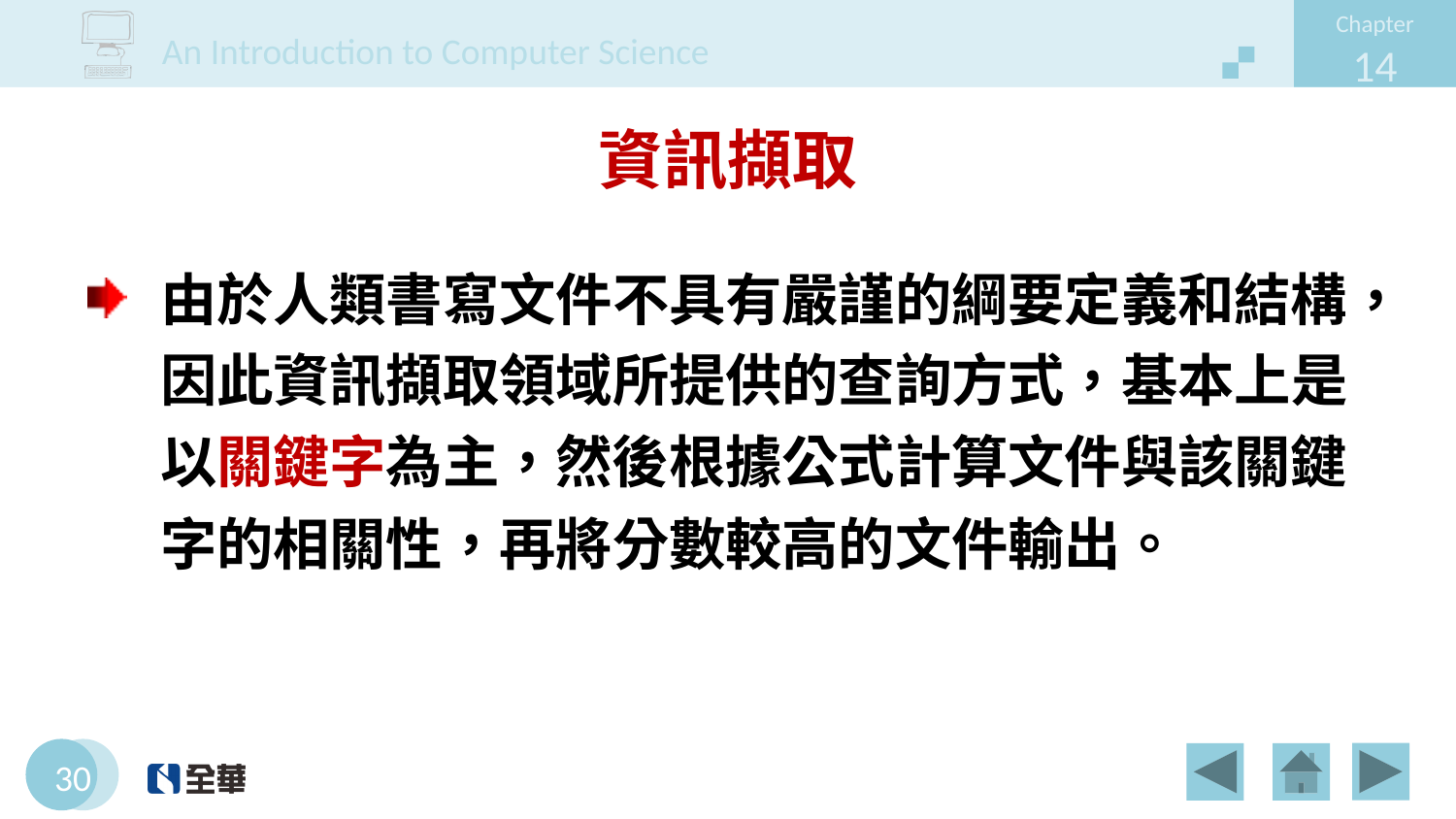

# 資訊擷取
由於人類書寫文件不具有嚴謹的綱要定義和結構，因此資訊擷取領域所提供的查詢方式，基本上是以關鍵字為主，然後根據公式計算文件與該關鍵字的相關性，再將分數較高的文件輸出。